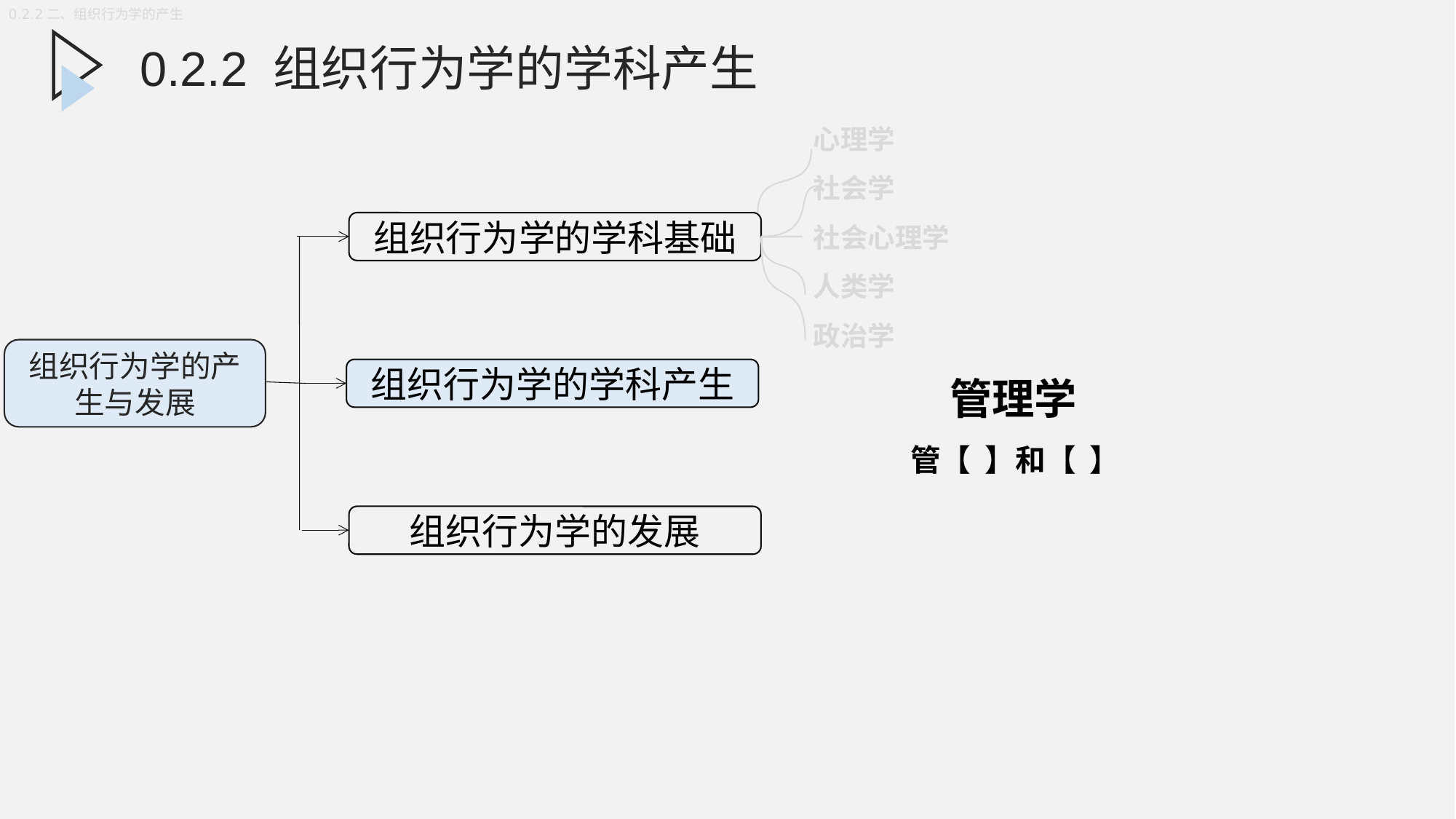

0.2.2二、组织行为学的产生
0.2.2 组织行为学的学科产生
心理学
社会学
社会心理学
人类学
政治学
组织行为学的学科基础
组织行为学的产生与发展
组织行为学的学科产生

组织行为学的发展
   管理学
管【  】和【  】